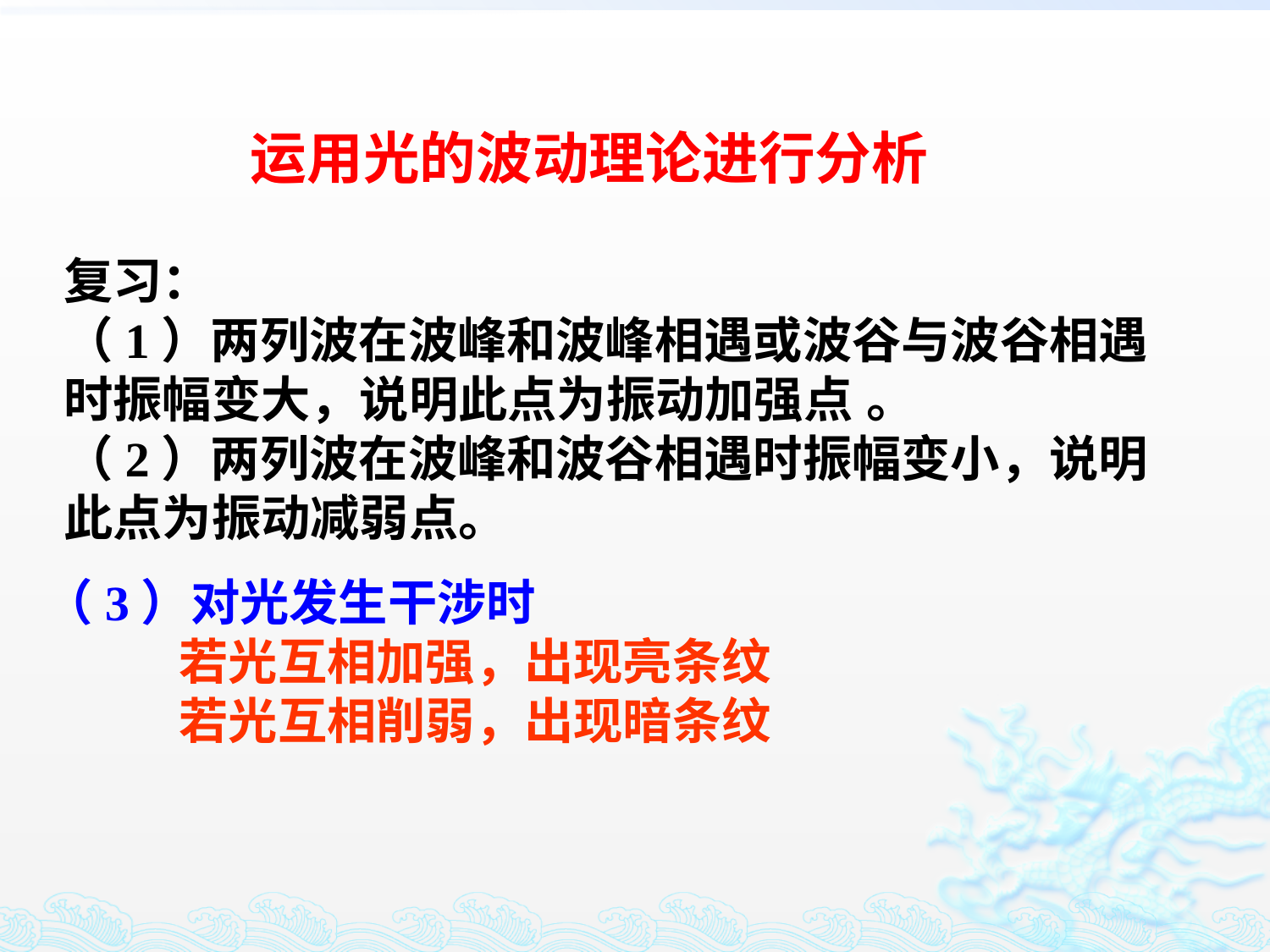

运用光的波动理论进行分析
复习：
（1）两列波在波峰和波峰相遇或波谷与波谷相遇时振幅变大，说明此点为振动加强点 。
（2）两列波在波峰和波谷相遇时振幅变小，说明此点为振动减弱点。

（3）对光发生干涉时
         若光互相加强，出现亮条纹
         若光互相削弱，出现暗条纹